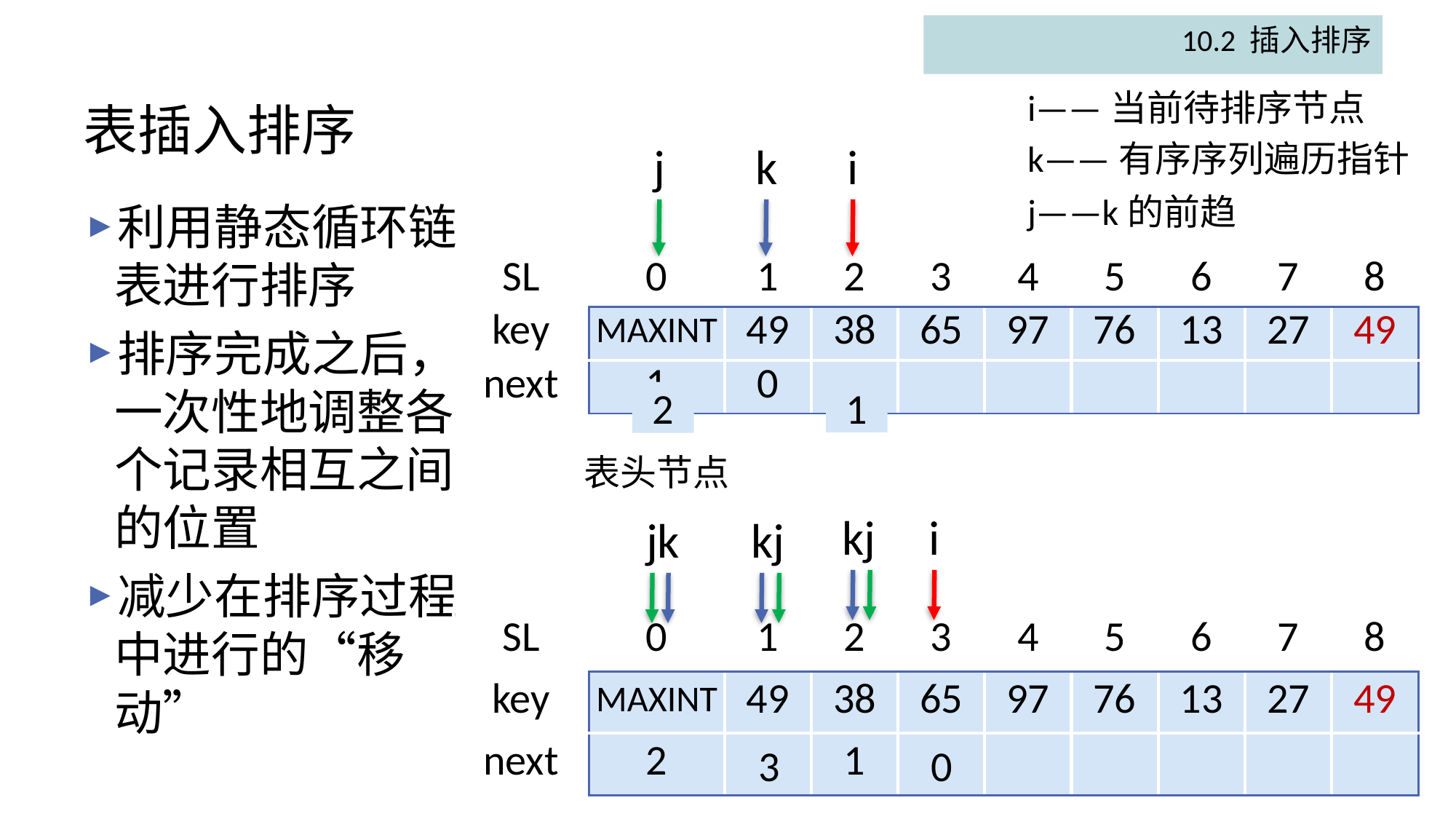

10.2 插入排序
i——当前待排序节点
# 表插入排序
k——有序序列遍历指针
j
k
i
j——k的前趋
利用静态循环链表进行排序
排序完成之后，一次性地调整各个记录相互之间的位置
减少在排序过程中进行的“移动”

| SL | 0 | 1 | 2 | 3 | 4 | 5 | 6 | 7 | 8 |
| --- | --- | --- | --- | --- | --- | --- | --- | --- | --- |
| key | MAXINT | 49 | 38 | 65 | 97 | 76 | 13 | 27 | 49 |
| next | 1 | 0 |  |  |  |  |  |  |  |
1
2
表头节点
k
j
i
j
j
k
k
| SL | 0 | 1 | 2 | 3 | 4 | 5 | 6 | 7 | 8 |
| --- | --- | --- | --- | --- | --- | --- | --- | --- | --- |
| key | MAXINT | 49 | 38 | 65 | 97 | 76 | 13 | 27 | 49 |
| next | 2 | 0 | 1 |  |  |  |  |  |  |
3
0